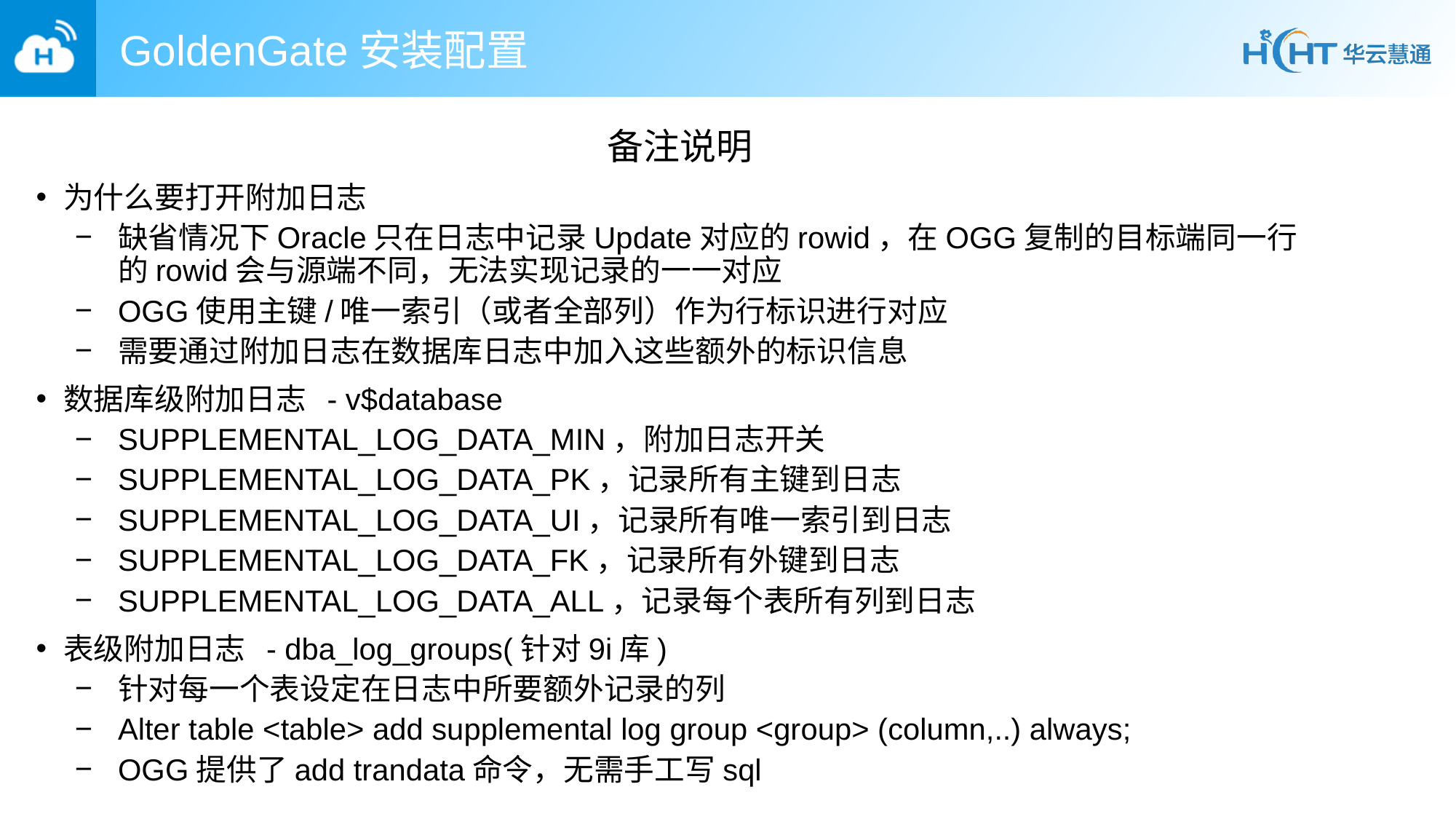

# GoldenGate安装配置
备注说明
为什么要打开附加日志
缺省情况下Oracle只在日志中记录Update对应的rowid，在OGG复制的目标端同一行的rowid会与源端不同，无法实现记录的一一对应
OGG使用主键/唯一索引（或者全部列）作为行标识进行对应
需要通过附加日志在数据库日志中加入这些额外的标识信息
数据库级附加日志  - v$database
SUPPLEMENTAL_LOG_DATA_MIN，附加日志开关
SUPPLEMENTAL_LOG_DATA_PK，记录所有主键到日志
SUPPLEMENTAL_LOG_DATA_UI，记录所有唯一索引到日志
SUPPLEMENTAL_LOG_DATA_FK，记录所有外键到日志
SUPPLEMENTAL_LOG_DATA_ALL，记录每个表所有列到日志
表级附加日志  - dba_log_groups(针对9i库)
针对每一个表设定在日志中所要额外记录的列
Alter table <table> add supplemental log group <group> (column,..) always;
OGG提供了add trandata命令，无需手工写sql